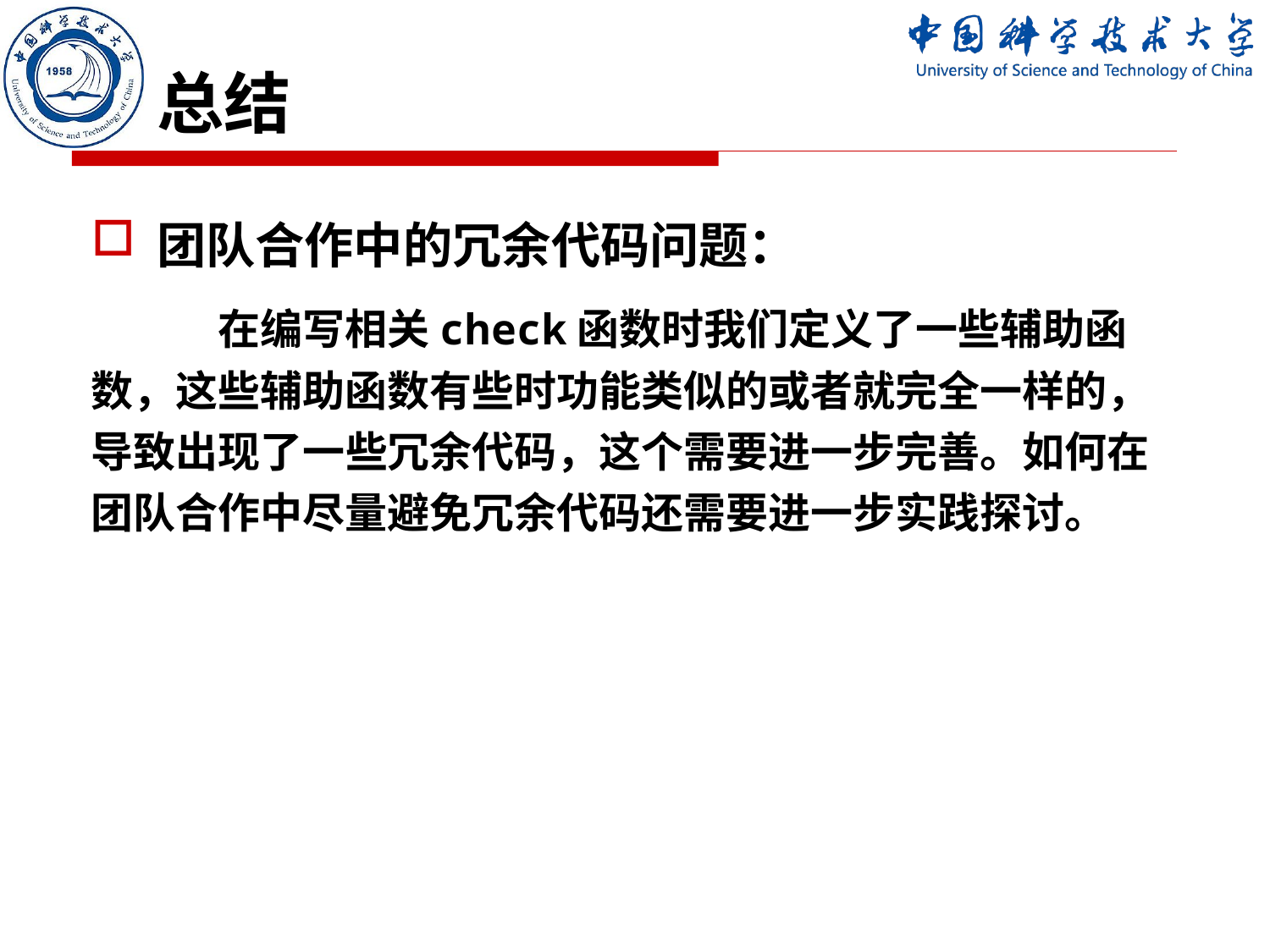

# 总结
团队合作中的冗余代码问题：
	在编写相关check函数时我们定义了一些辅助函数，这些辅助函数有些时功能类似的或者就完全一样的，导致出现了一些冗余代码，这个需要进一步完善。如何在团队合作中尽量避免冗余代码还需要进一步实践探讨。

67